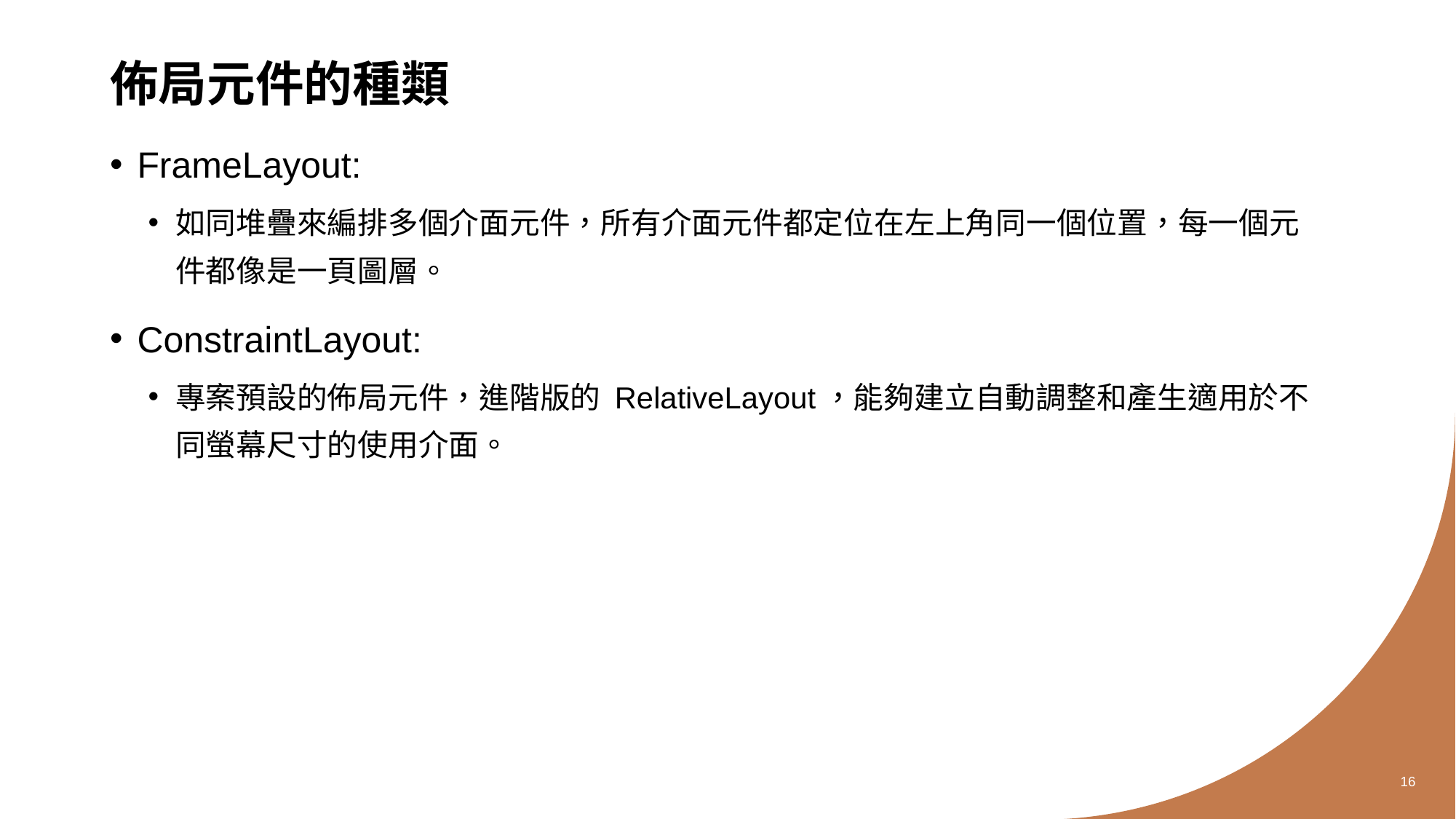

# 佈局元件的種類
FrameLayout:
如同堆疊來編排多個介面元件，所有介面元件都定位在左上角同一個位置，每一個元件都像是一頁圖層。
ConstraintLayout:
專案預設的佈局元件，進階版的 RelativeLayout，能夠建立自動調整和產生適用於不同螢幕尺寸的使用介面。
16